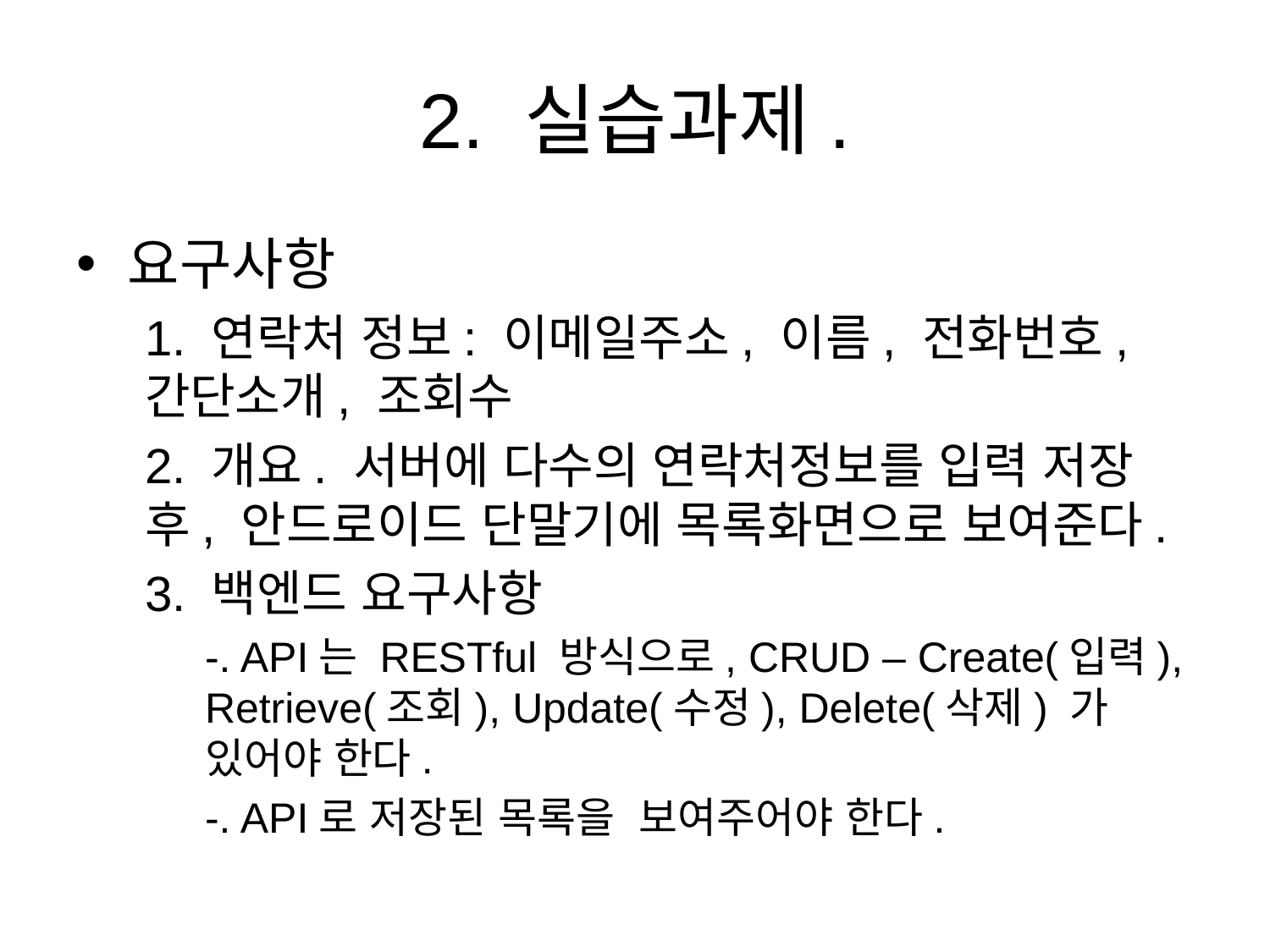

# 2. 실습과제.
요구사항
1. 연락처 정보: 이메일주소, 이름, 전화번호, 간단소개, 조회수
2. 개요. 서버에 다수의 연락처정보를 입력 저장후, 안드로이드 단말기에 목록화면으로 보여준다.
3. 백엔드 요구사항
-. API는 RESTful 방식으로, CRUD – Create(입력), Retrieve(조회), Update(수정), Delete(삭제) 가 있어야 한다.
-. API로 저장된 목록을  보여주어야 한다.